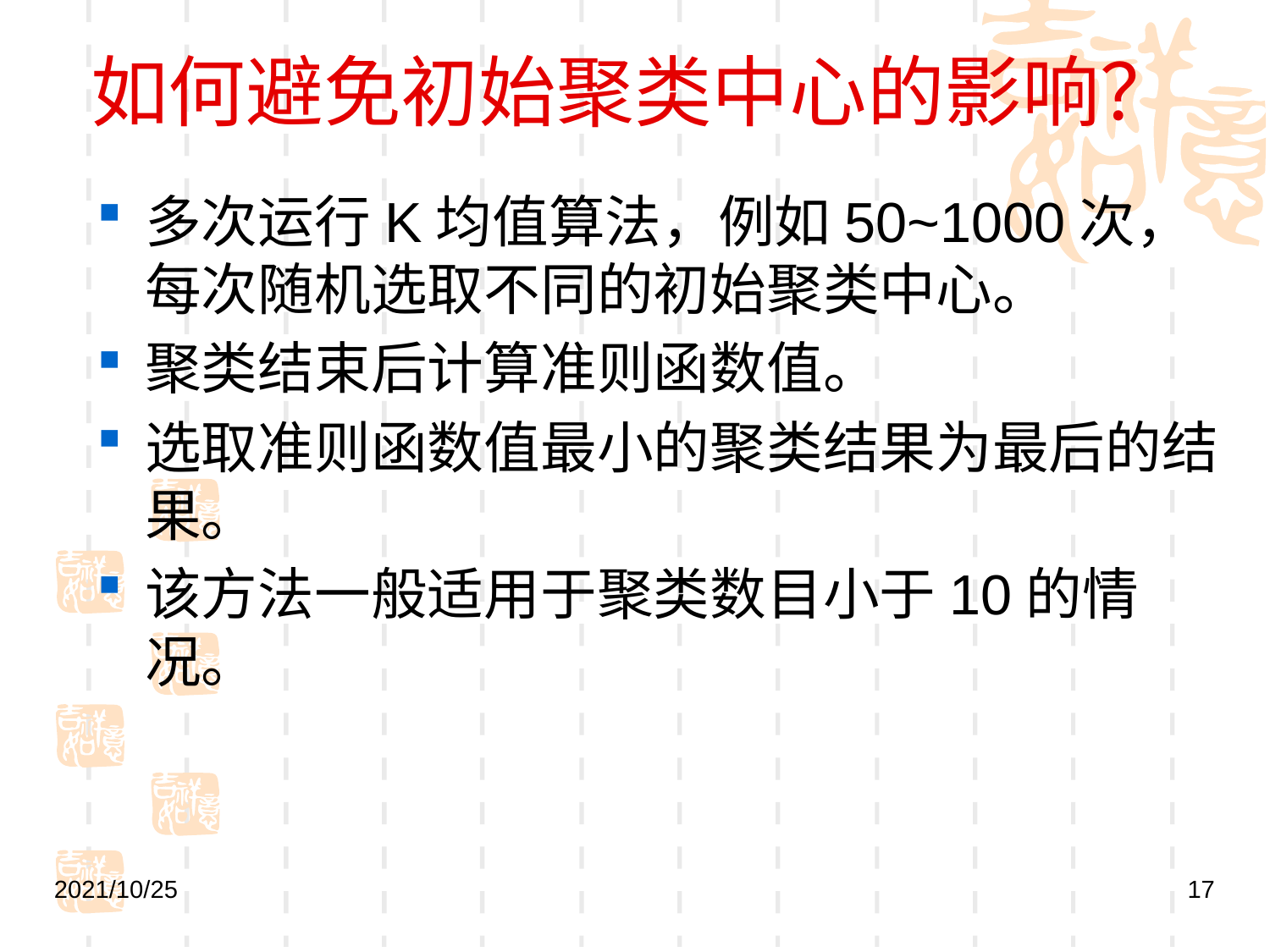

# 如何避免初始聚类中心的影响？
多次运行K均值算法，例如50~1000次，每次随机选取不同的初始聚类中心。
聚类结束后计算准则函数值。
选取准则函数值最小的聚类结果为最后的结果。
该方法一般适用于聚类数目小于10的情况。
2021/10/25
17